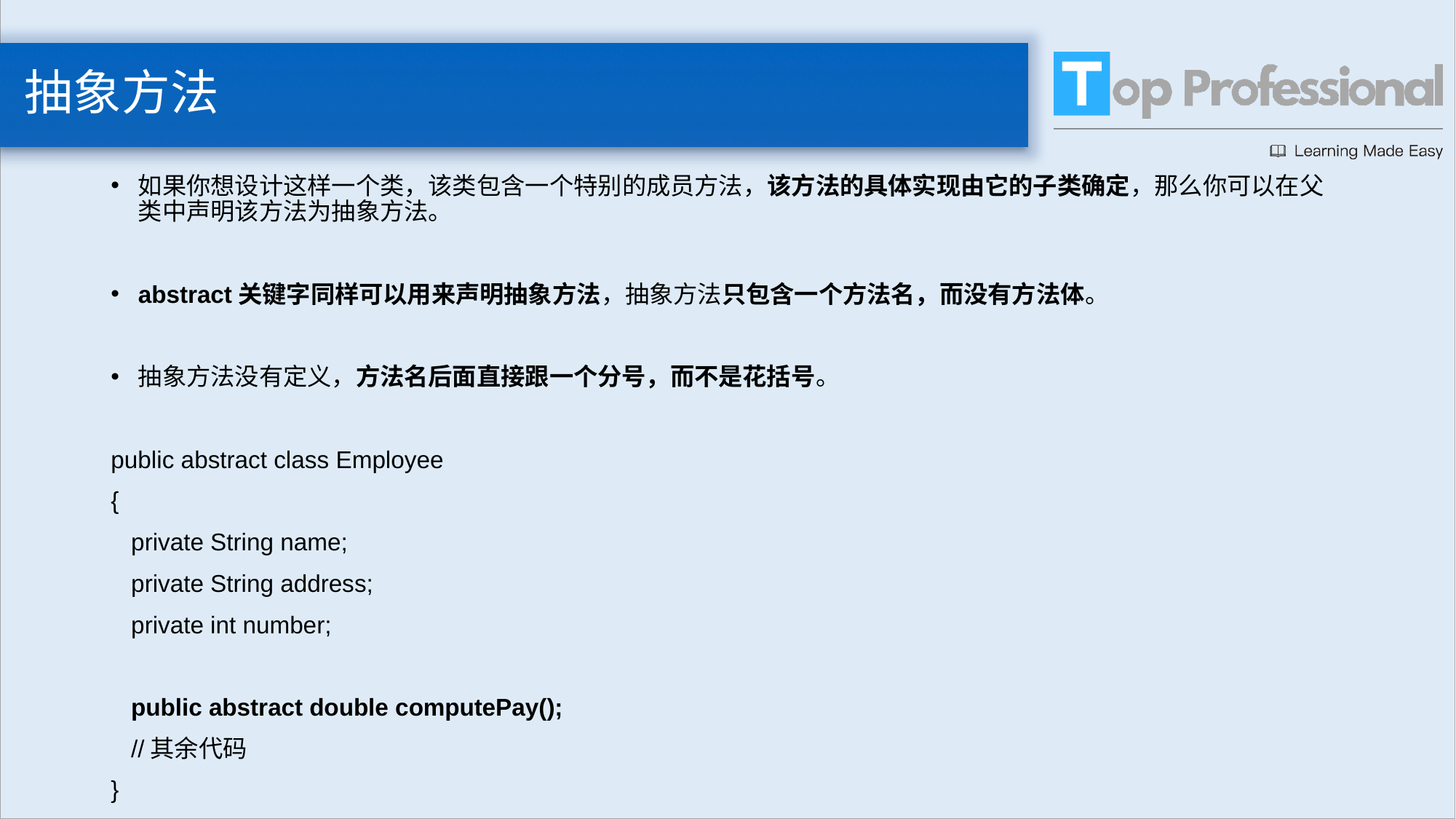

# 抽象方法
如果你想设计这样一个类，该类包含一个特别的成员方法，该方法的具体实现由它的子类确定，那么你可以在父类中声明该方法为抽象方法。

abstract关键字同样可以用来声明抽象方法，抽象方法只包含一个方法名，而没有方法体。

抽象方法没有定义，方法名后面直接跟一个分号，而不是花括号。

public abstract class Employee
{
   private String name;
   private String address;
   private int number;

   public abstract double computePay();
   //其余代码
}